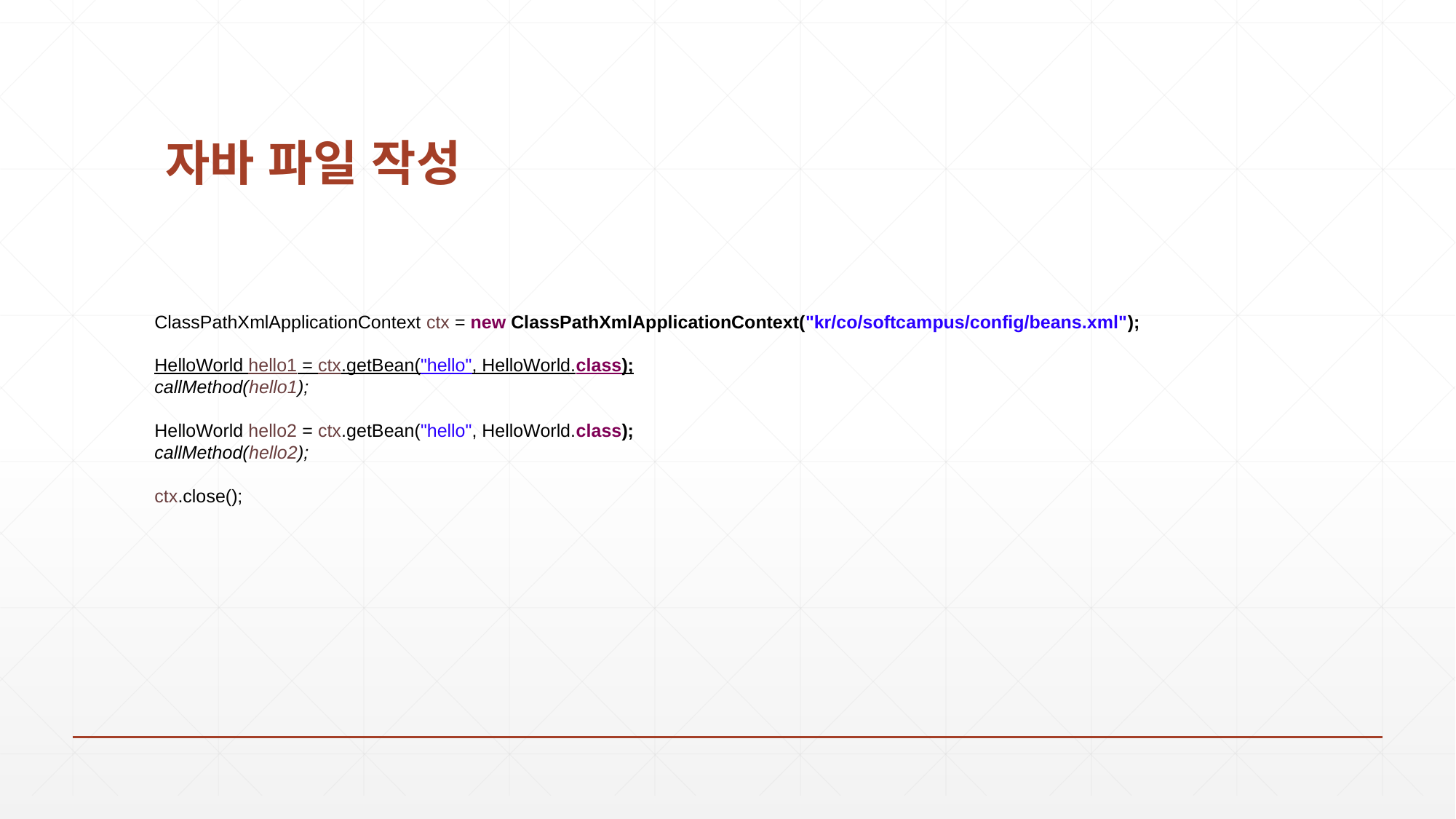

# 자바 파일 작성
ClassPathXmlApplicationContext ctx = new ClassPathXmlApplicationContext("kr/co/softcampus/config/beans.xml");

HelloWorld hello1 = ctx.getBean("hello", HelloWorld.class);
callMethod(hello1);

HelloWorld hello2 = ctx.getBean("hello", HelloWorld.class);
callMethod(hello2);

ctx.close();